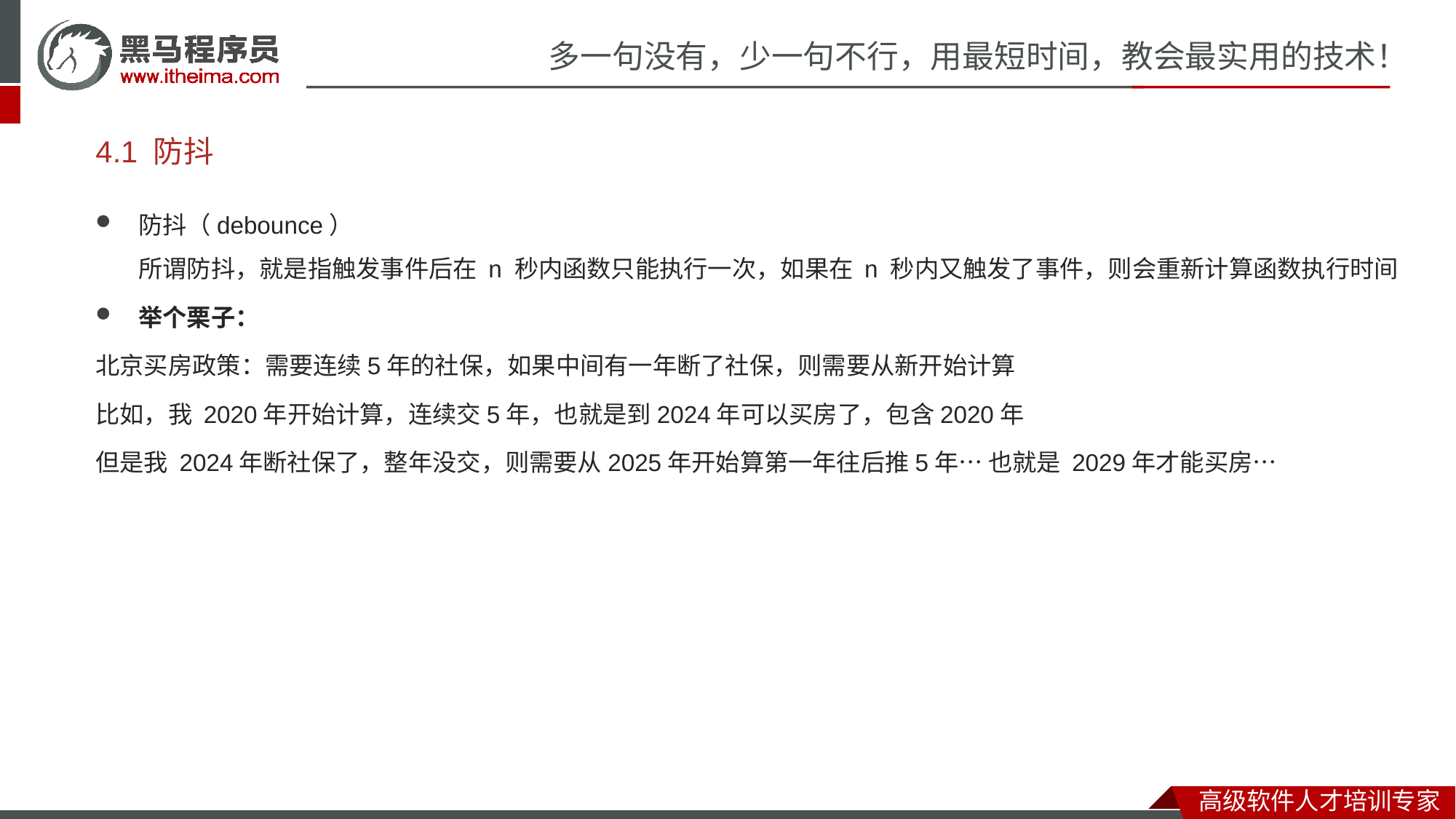

# 4.1 防抖
防抖（debounce）
所谓防抖，就是指触发事件后在 n 秒内函数只能执行一次，如果在 n 秒内又触发了事件，则会重新计算函数执行时间
举个栗子：
北京买房政策：需要连续5年的社保，如果中间有一年断了社保，则需要从新开始计算
比如，我 2020年开始计算，连续交5年，也就是到2024年可以买房了，包含2020年
但是我 2024年断社保了，整年没交，则需要从2025年开始算第一年往后推5年… 也就是 2029年才能买房…